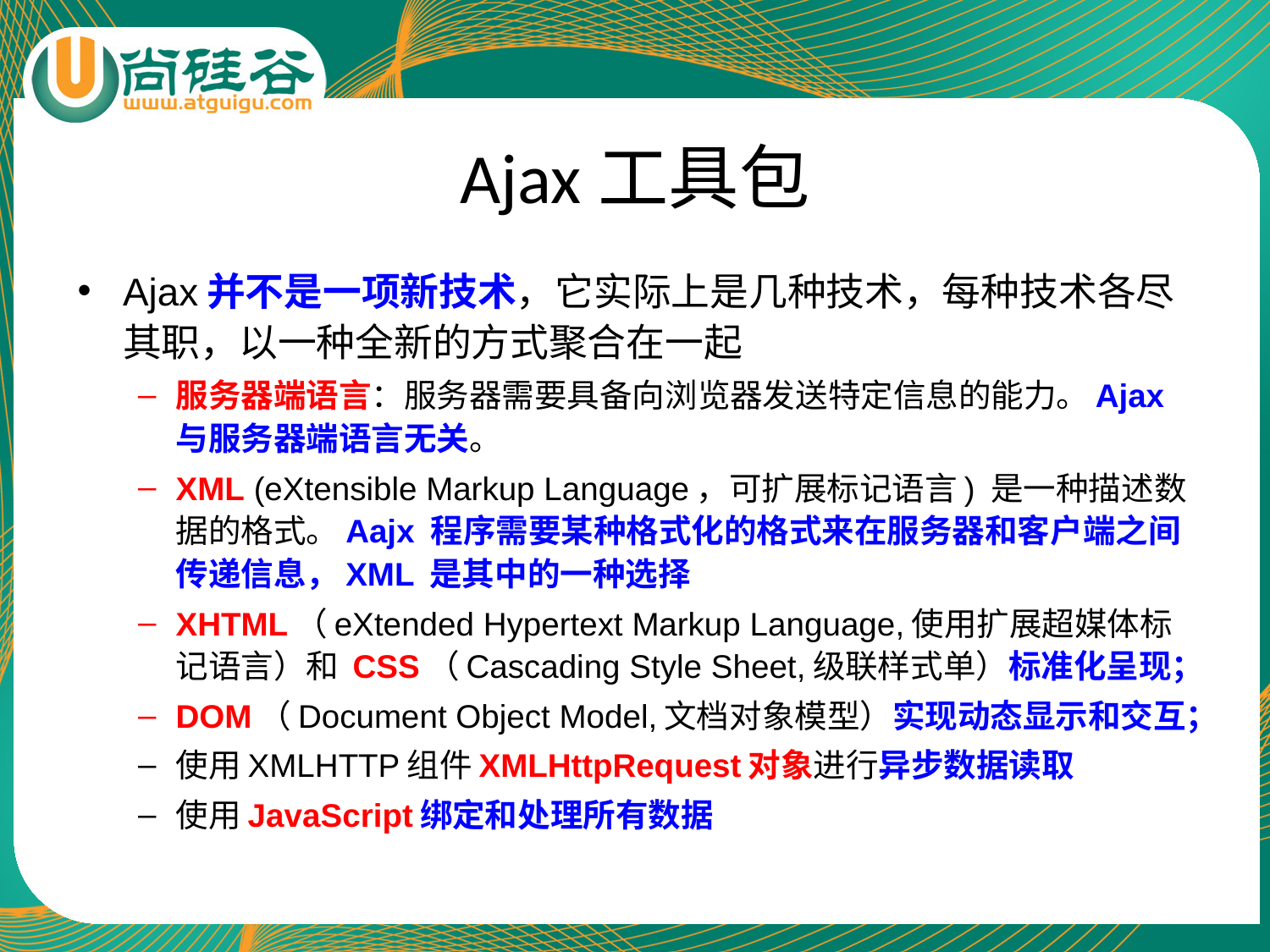

# Ajax工具包
Ajax并不是一项新技术，它实际上是几种技术，每种技术各尽其职，以一种全新的方式聚合在一起
服务器端语言：服务器需要具备向浏览器发送特定信息的能力。Ajax与服务器端语言无关。
XML (eXtensible Markup Language，可扩展标记语言) 是一种描述数据的格式。Aajx 程序需要某种格式化的格式来在服务器和客户端之间传递信息，XML 是其中的一种选择
XHTML（eXtended Hypertext Markup Language,使用扩展超媒体标记语言）和 CSS（Cascading Style Sheet,级联样式单）标准化呈现；
DOM（Document Object Model,文档对象模型）实现动态显示和交互；
使用XMLHTTP组件XMLHttpRequest对象进行异步数据读取
使用JavaScript绑定和处理所有数据